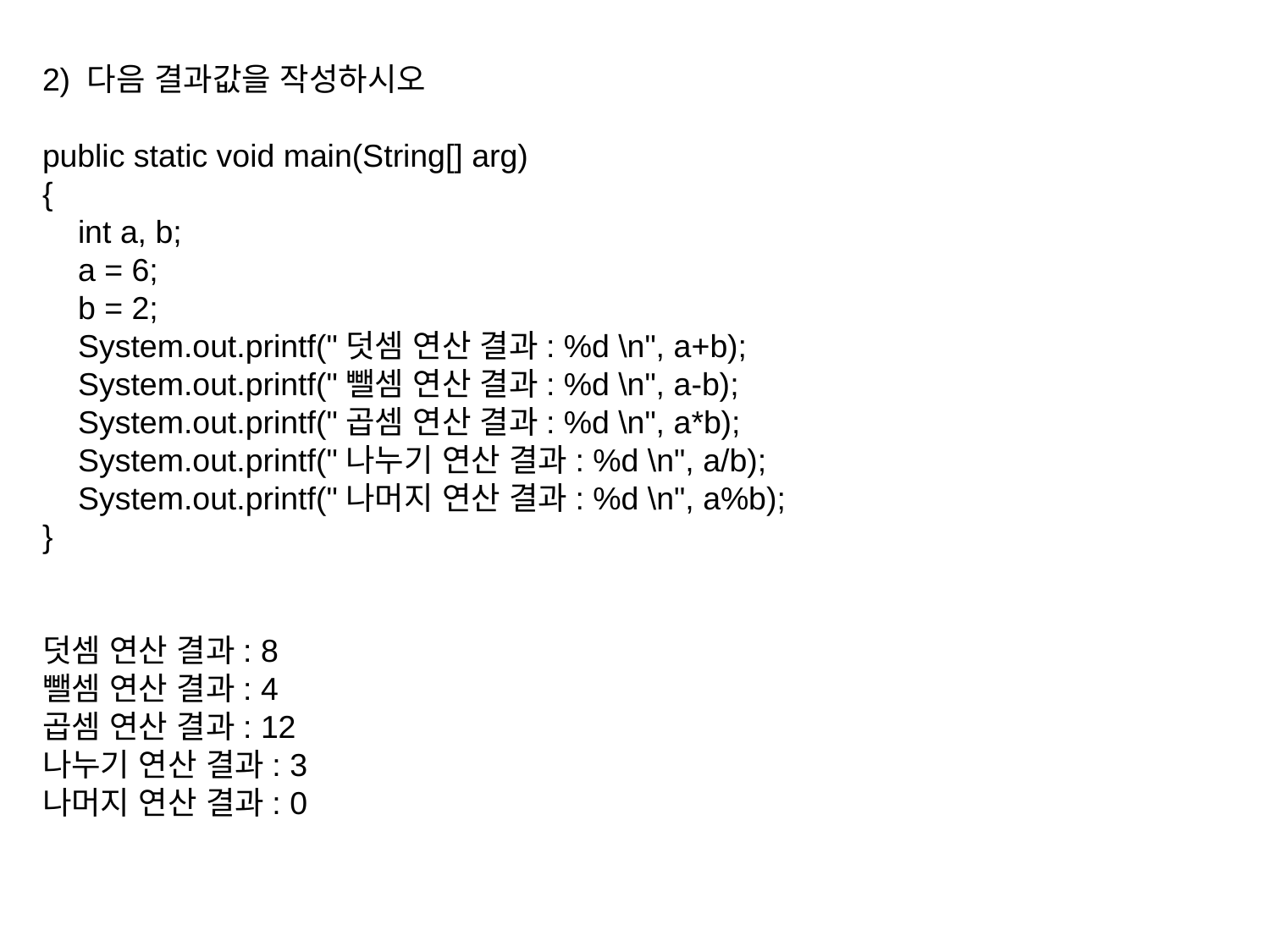

2) 다음 결과값을 작성하시오

public static void main(String[] arg)
{
    int a, b;
    a = 6;
    b = 2;
    System.out.printf("덧셈 연산 결과: %d \n", a+b);
    System.out.printf("뺄셈 연산 결과: %d \n", a-b);
    System.out.printf("곱셈 연산 결과: %d \n", a*b);
    System.out.printf("나누기 연산 결과: %d \n", a/b);
    System.out.printf("나머지 연산 결과: %d \n", a%b);
}

덧셈 연산 결과: 8
뺄셈 연산 결과: 4
곱셈 연산 결과: 12
나누기 연산 결과: 3
나머지 연산 결과: 0